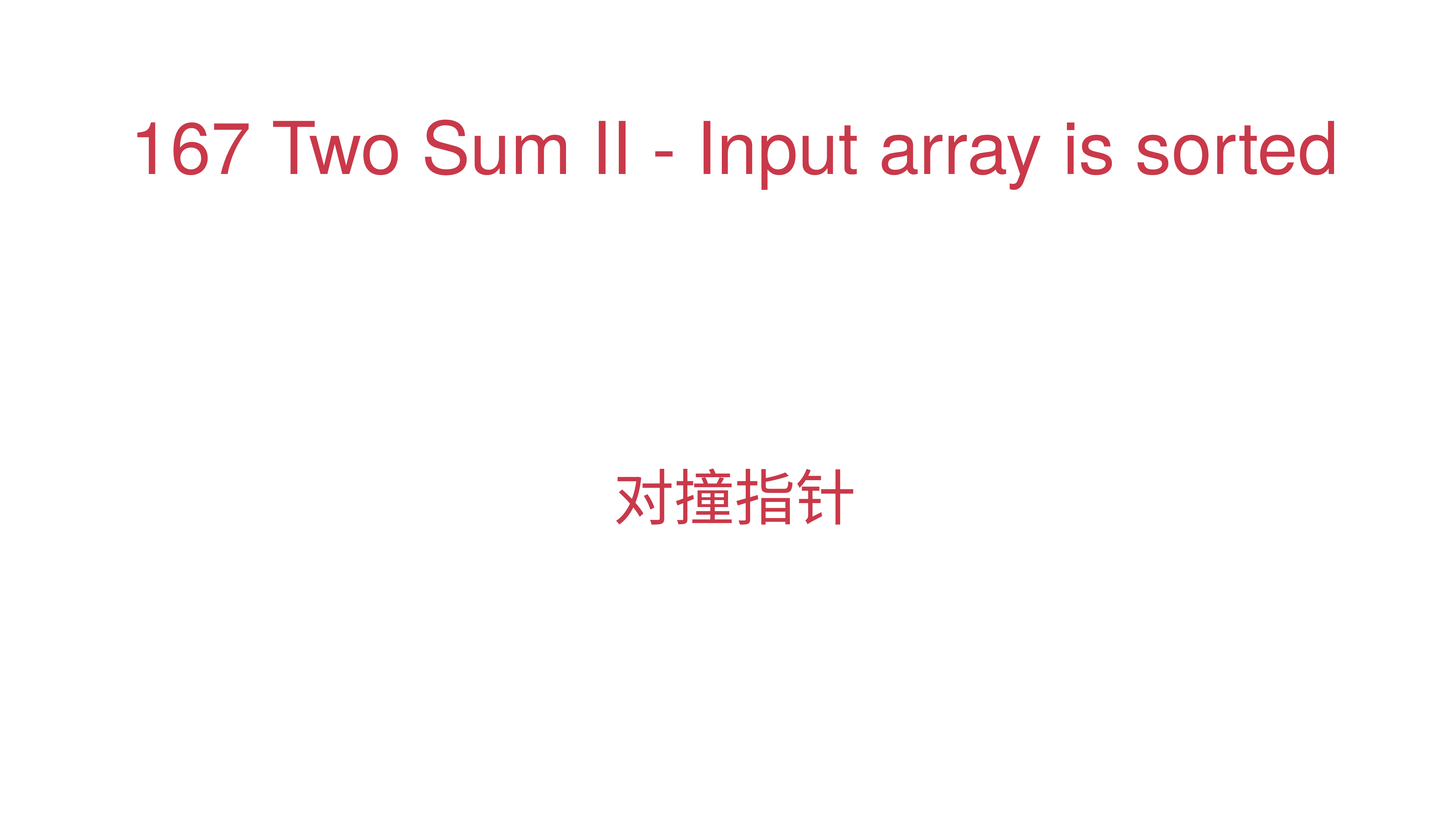

# 167 Two Sum II - Input array is sorted
对撞指针